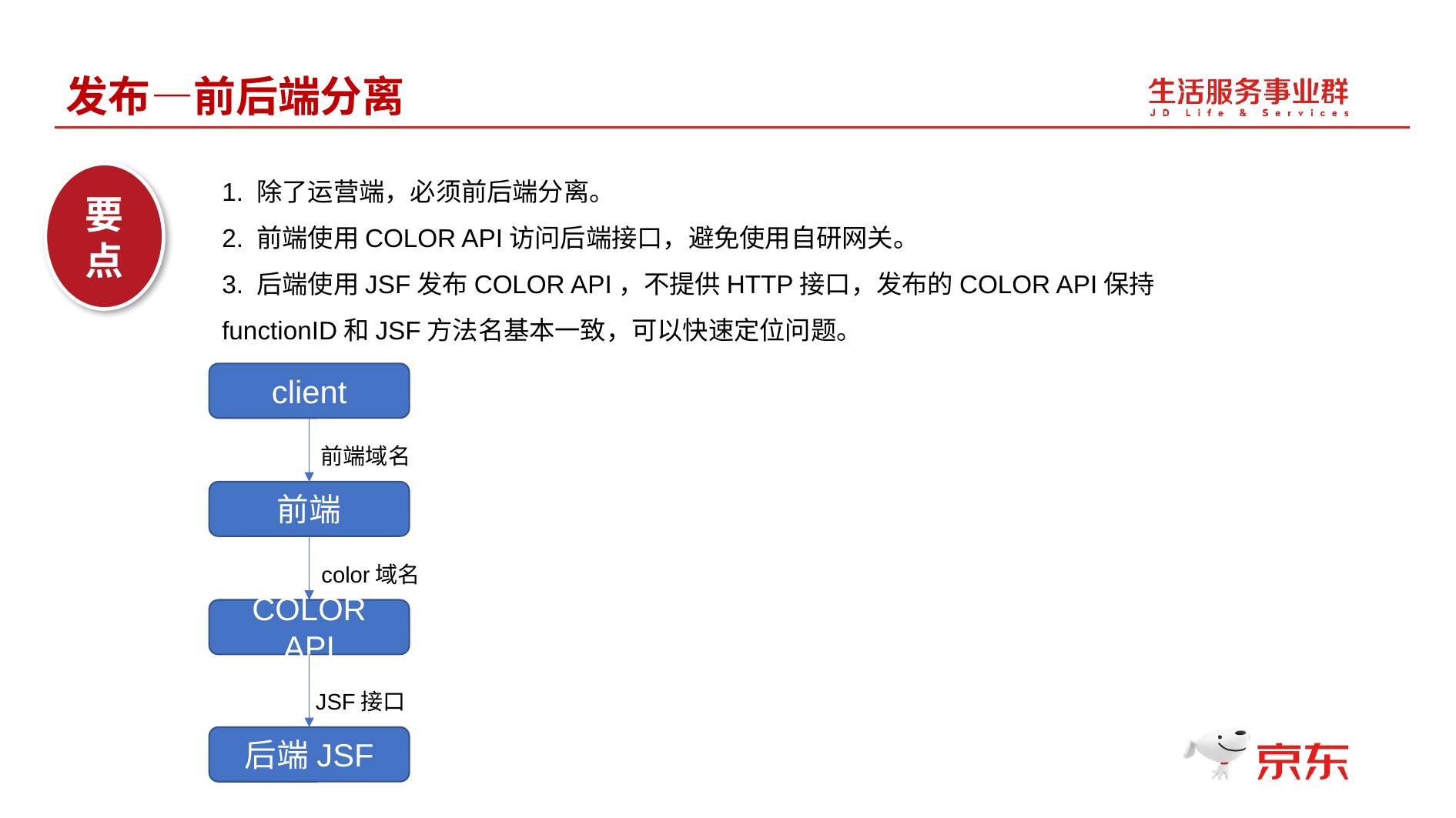

发布—前后端分离
1. 除了运营端，必须前后端分离。
2. 前端使用COLOR API访问后端接口，避免使用自研网关。
3. 后端使用JSF发布COLOR API，不提供HTTP接口，发布的COLOR API保持functionID和JSF方法名基本一致，可以快速定位问题。
要点
client
前端域名
前端
color域名
COLOR API
JSF接口
后端JSF